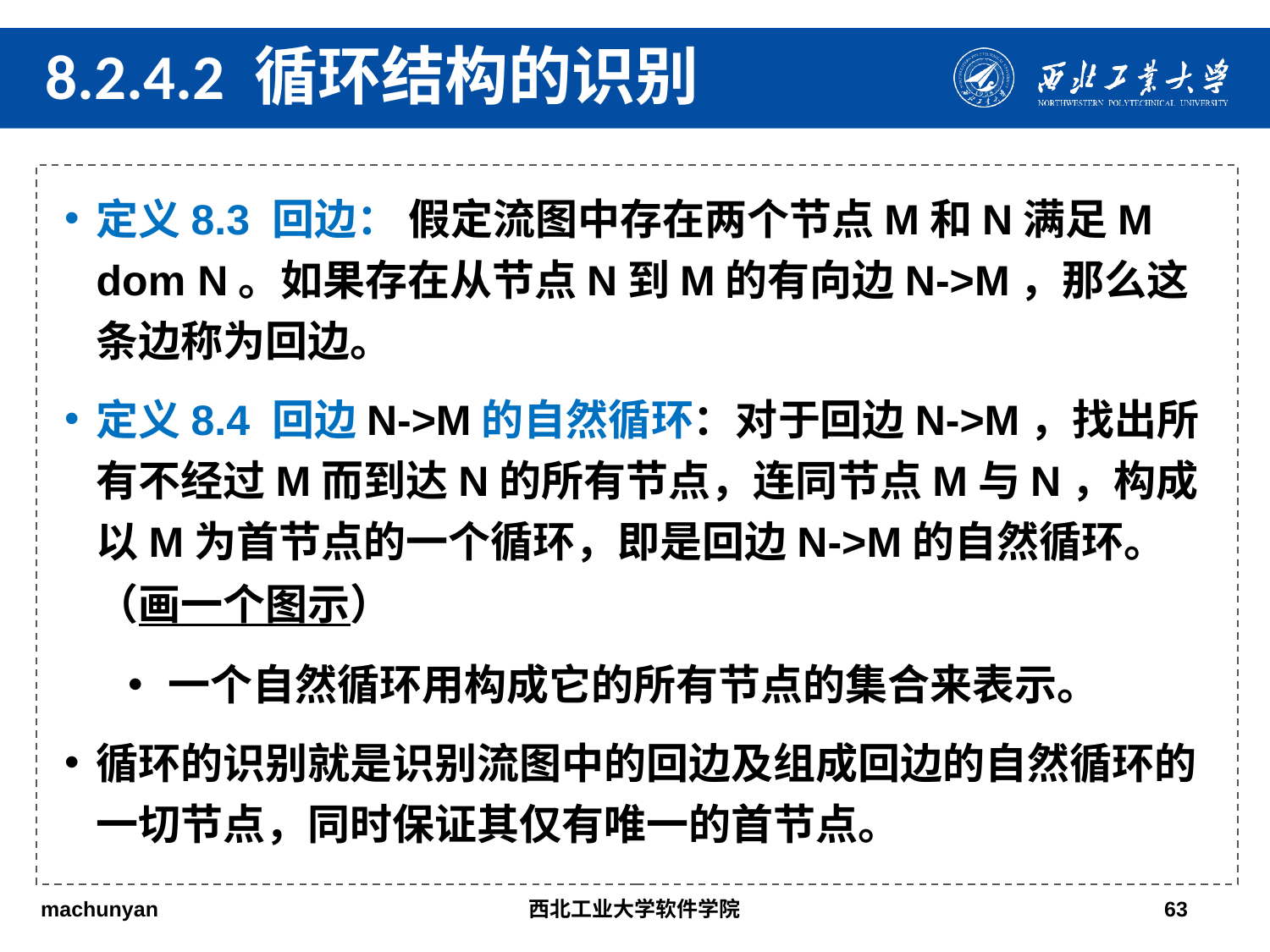

8.2.4.2 循环结构的识别
定义8.3 回边： 假定流图中存在两个节点M和N满足M dom N。如果存在从节点N到M的有向边N->M，那么这条边称为回边。
定义8.4 回边N->M的自然循环：对于回边N->M，找出所有不经过M而到达N的所有节点，连同节点M与N，构成以M为首节点的一个循环，即是回边N->M的自然循环。（画一个图示）
一个自然循环用构成它的所有节点的集合来表示。
循环的识别就是识别流图中的回边及组成回边的自然循环的一切节点，同时保证其仅有唯一的首节点。